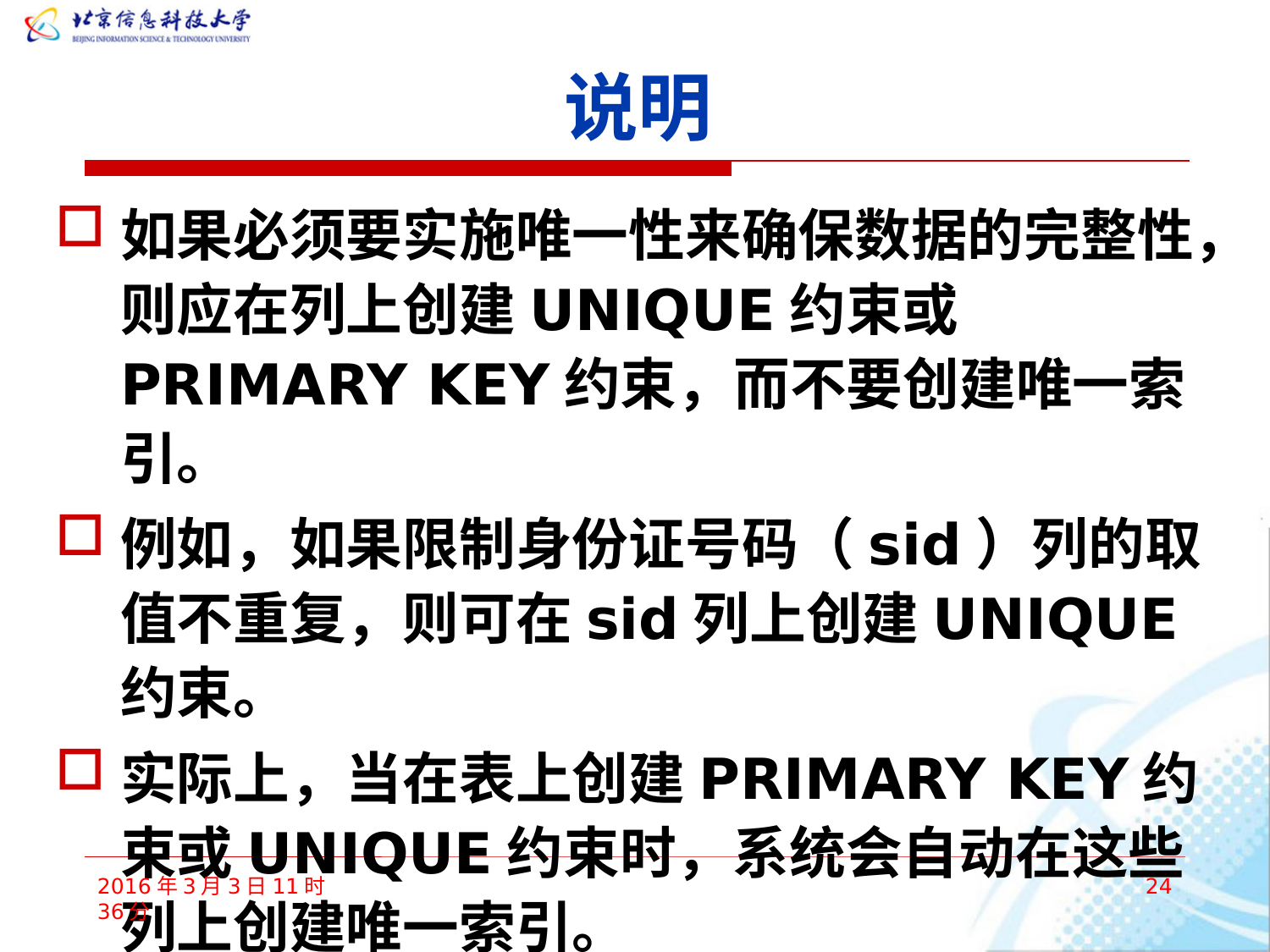

# 说明
如果必须要实施唯一性来确保数据的完整性，则应在列上创建UNIQUE约束或PRIMARY KEY约束，而不要创建唯一索引。
例如，如果限制身份证号码（sid）列的取值不重复，则可在sid列上创建UNIQUE约束。
实际上，当在表上创建PRIMARY KEY约束或UNIQUE约束时，系统会自动在这些列上创建唯一索引。
2016年3月3日11时36分
24